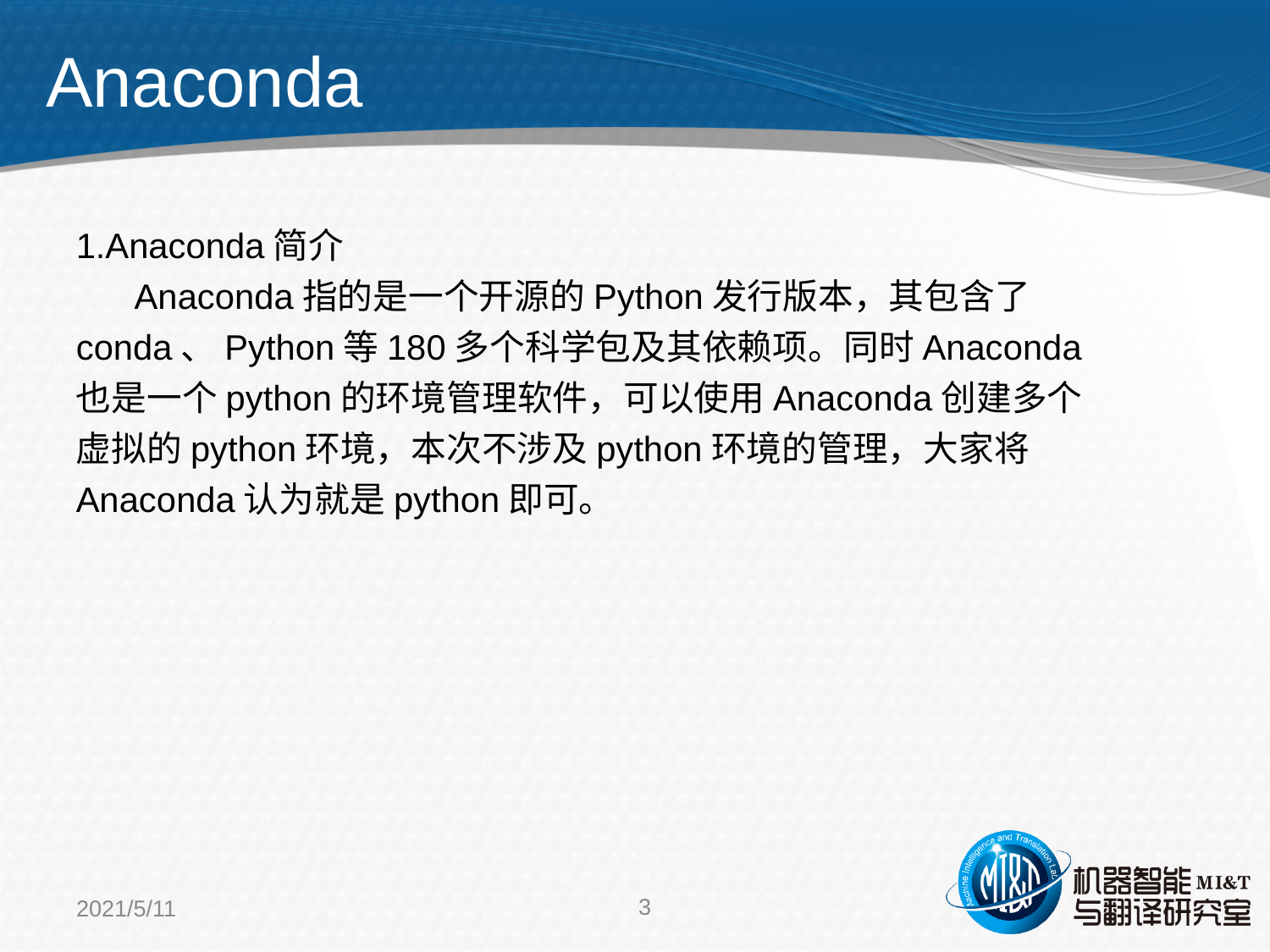

Anaconda
1.Anaconda简介
      Anaconda指的是一个开源的Python发行版本，其包含了conda、Python等180多个科学包及其依赖项。同时Anaconda也是一个python的环境管理软件，可以使用Anaconda创建多个虚拟的python环境，本次不涉及python环境的管理，大家将Anaconda认为就是python即可。

3
2021/5/11